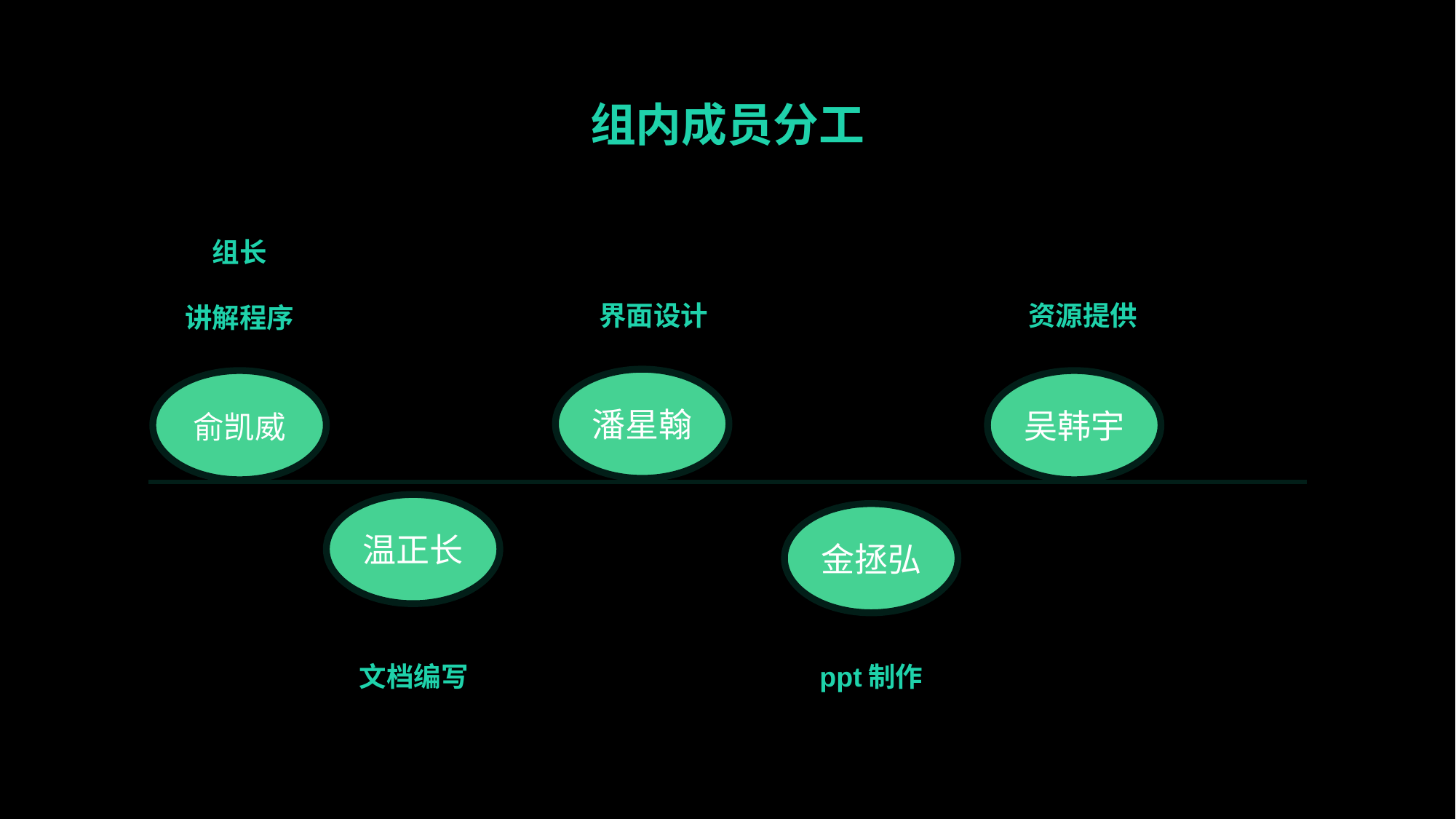

组内成员分工
组长

讲解程序
资源提供
界面设计
潘星翰
俞凯威
吴韩宇
温正长
金拯弘
文档编写
ppt制作